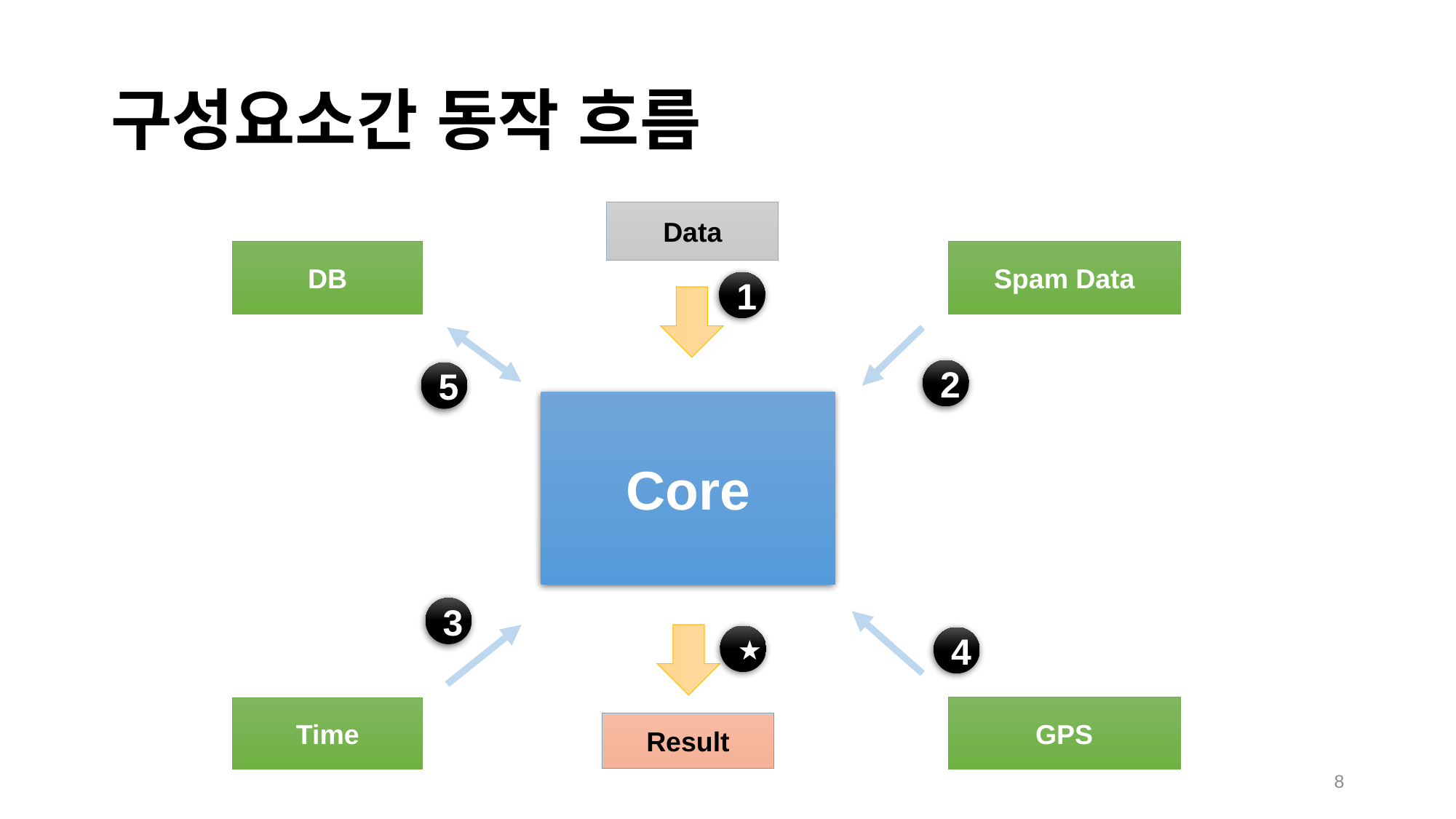

# 구성요소간 동작 흐름
Data
DB
Spam Data

Core

GPS
Time
Result
1
2
5
3
★
4
8